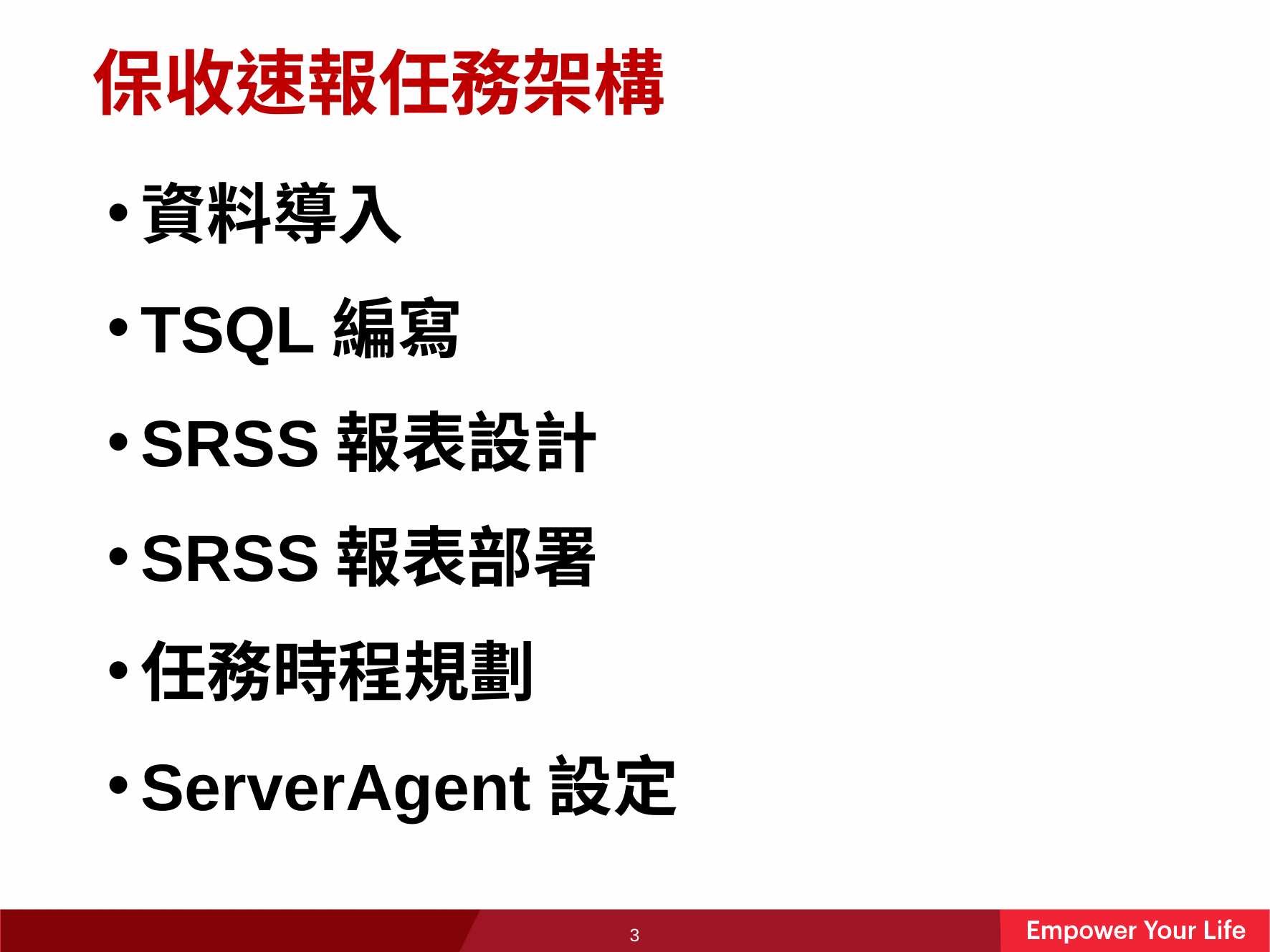

保收速報任務架構
資料導入
TSQL編寫
SRSS報表設計
SRSS報表部署
任務時程規劃
ServerAgent設定

3